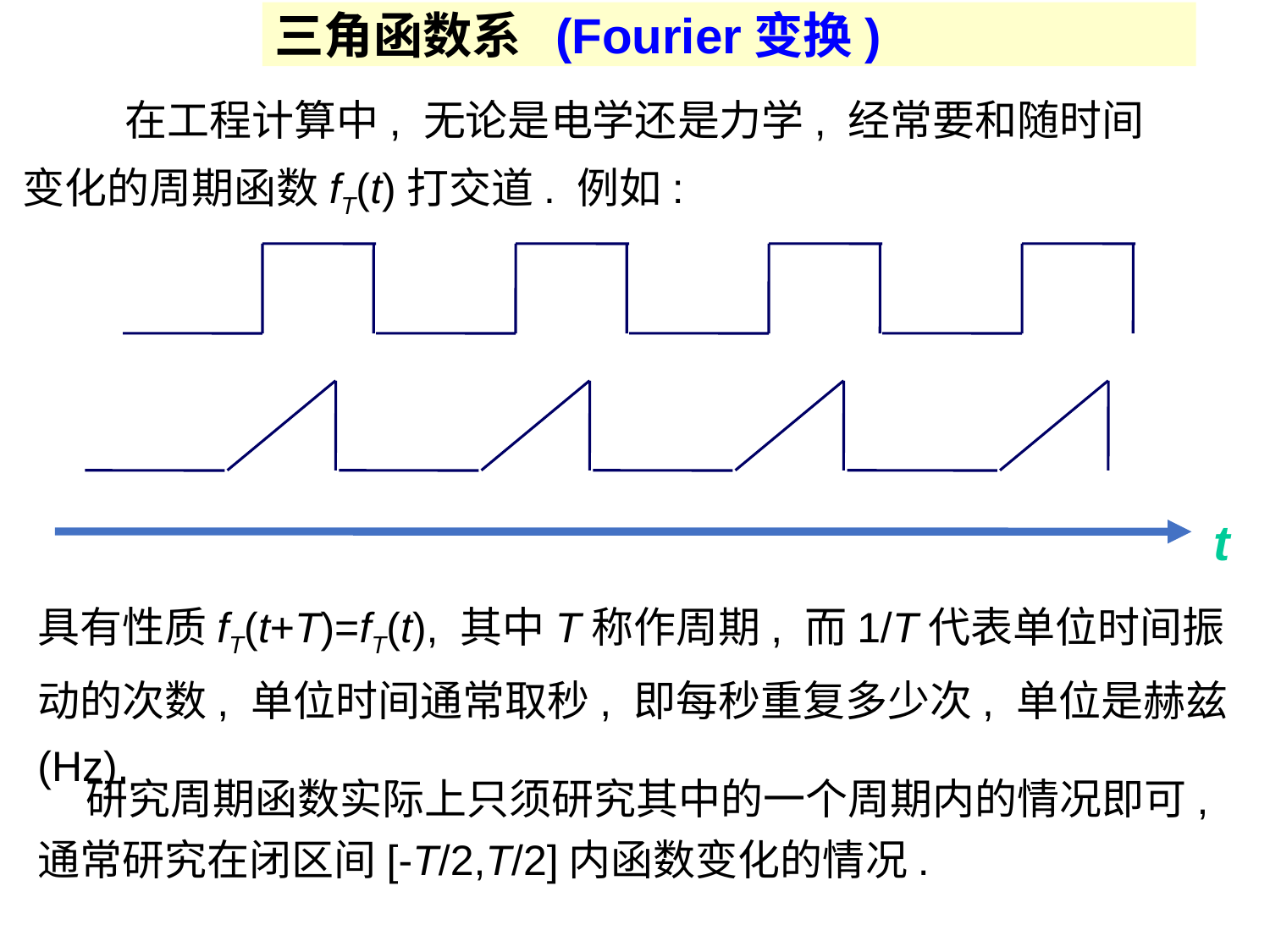

三角函数系  (Fourier变换)
在工程计算中, 无论是电学还是力学, 经常要和随时间
变化的周期函数fT(t)打交道. 例如:

t

具有性质fT(t+T)=fT(t), 其中T称作周期, 而1/T代表单位时间振动的次数, 单位时间通常取秒, 即每秒重复多少次, 单位是赫兹(Hz).
    研究周期函数实际上只须研究其中的一个周期内的情况即可, 通常研究在闭区间[-T/2,T/2]内函数变化的情况.